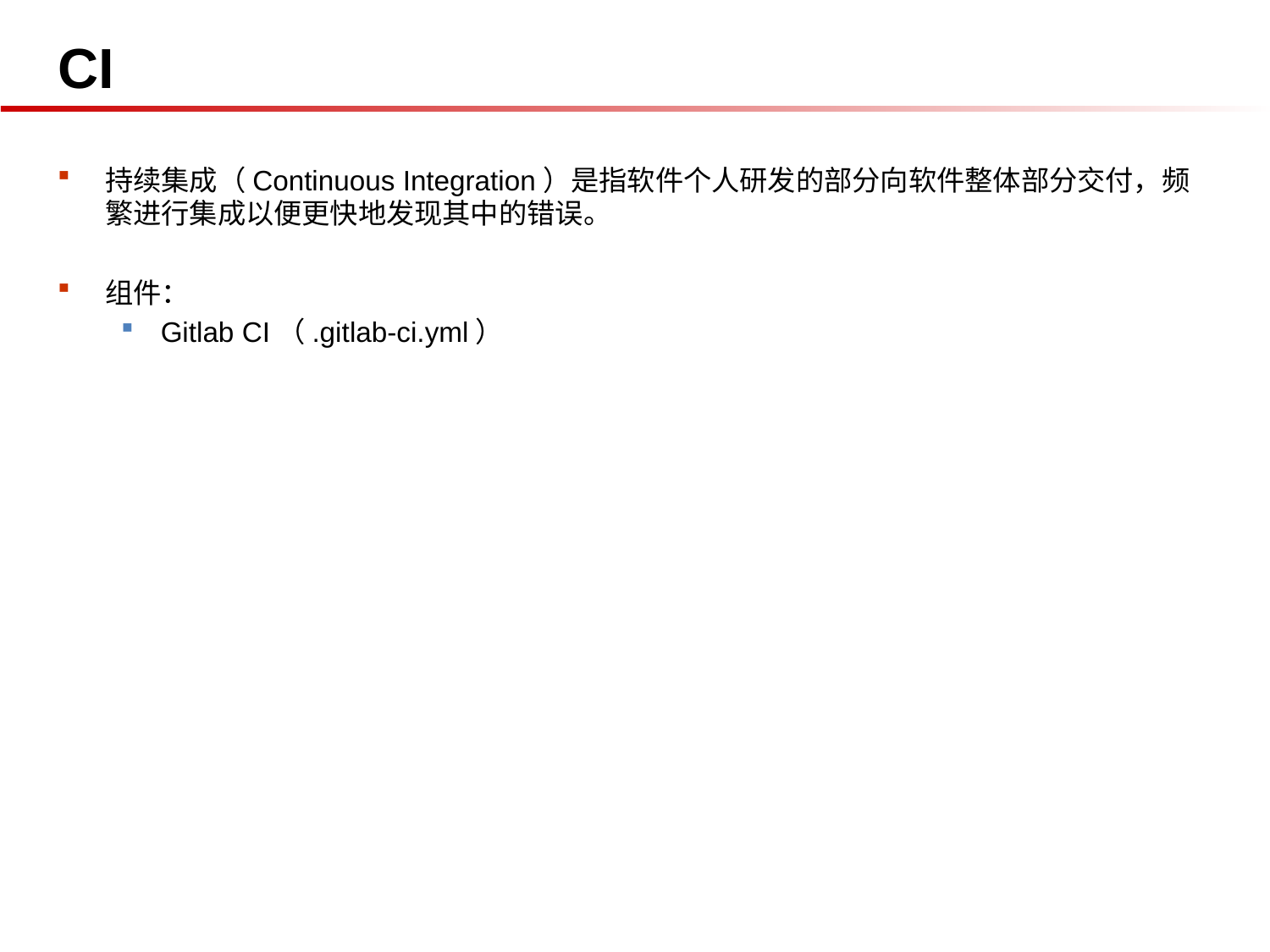

# CI
持续集成（Continuous Integration）是指软件个人研发的部分向软件整体部分交付，频繁进行集成以便更快地发现其中的错误。

组件：
Gitlab CI（.gitlab-ci.yml）